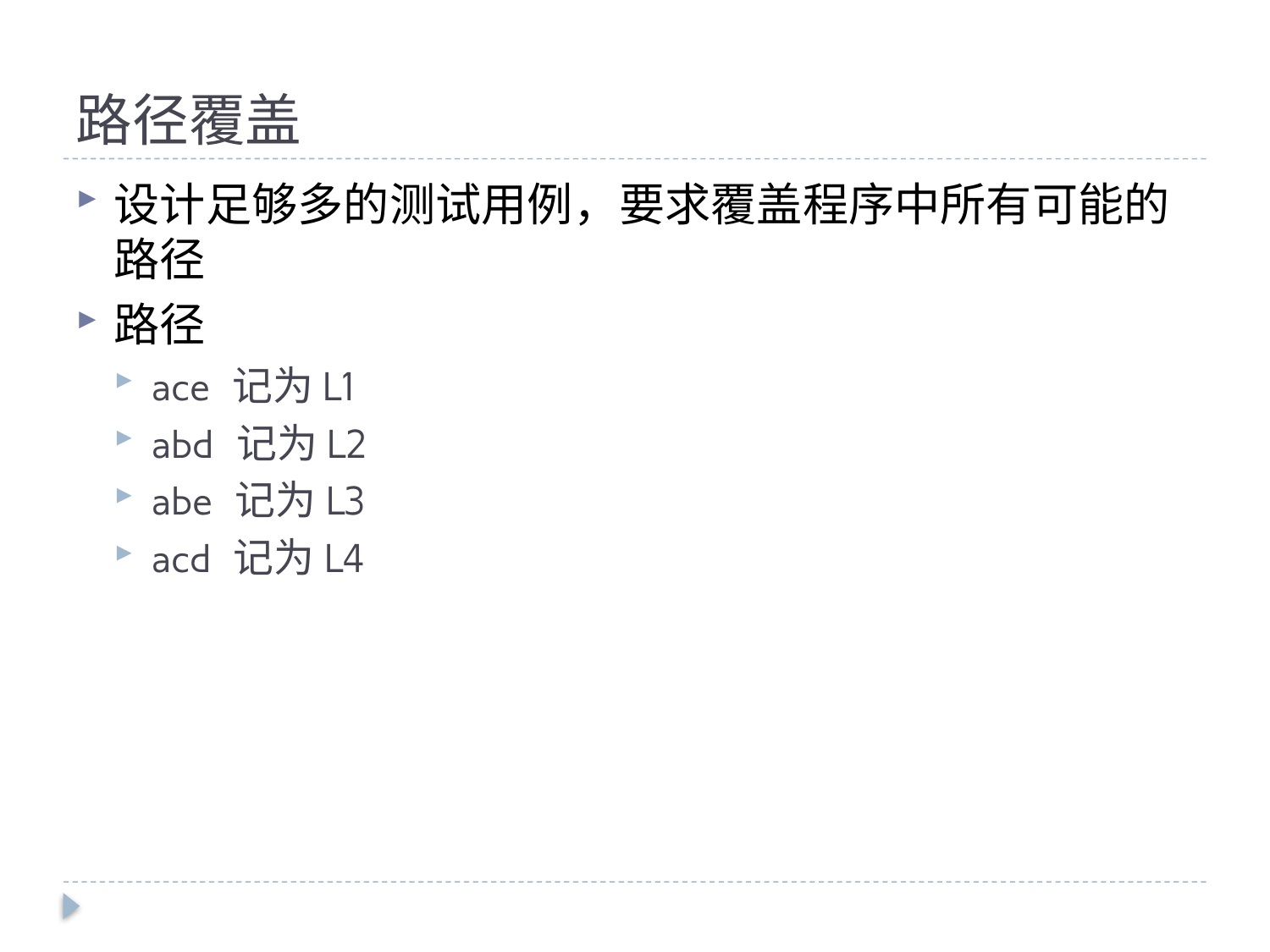

# 路径覆盖
设计足够多的测试用例，要求覆盖程序中所有可能的路径
路径
ace 记为L1
abd 记为L2
abe 记为L3
acd 记为L4